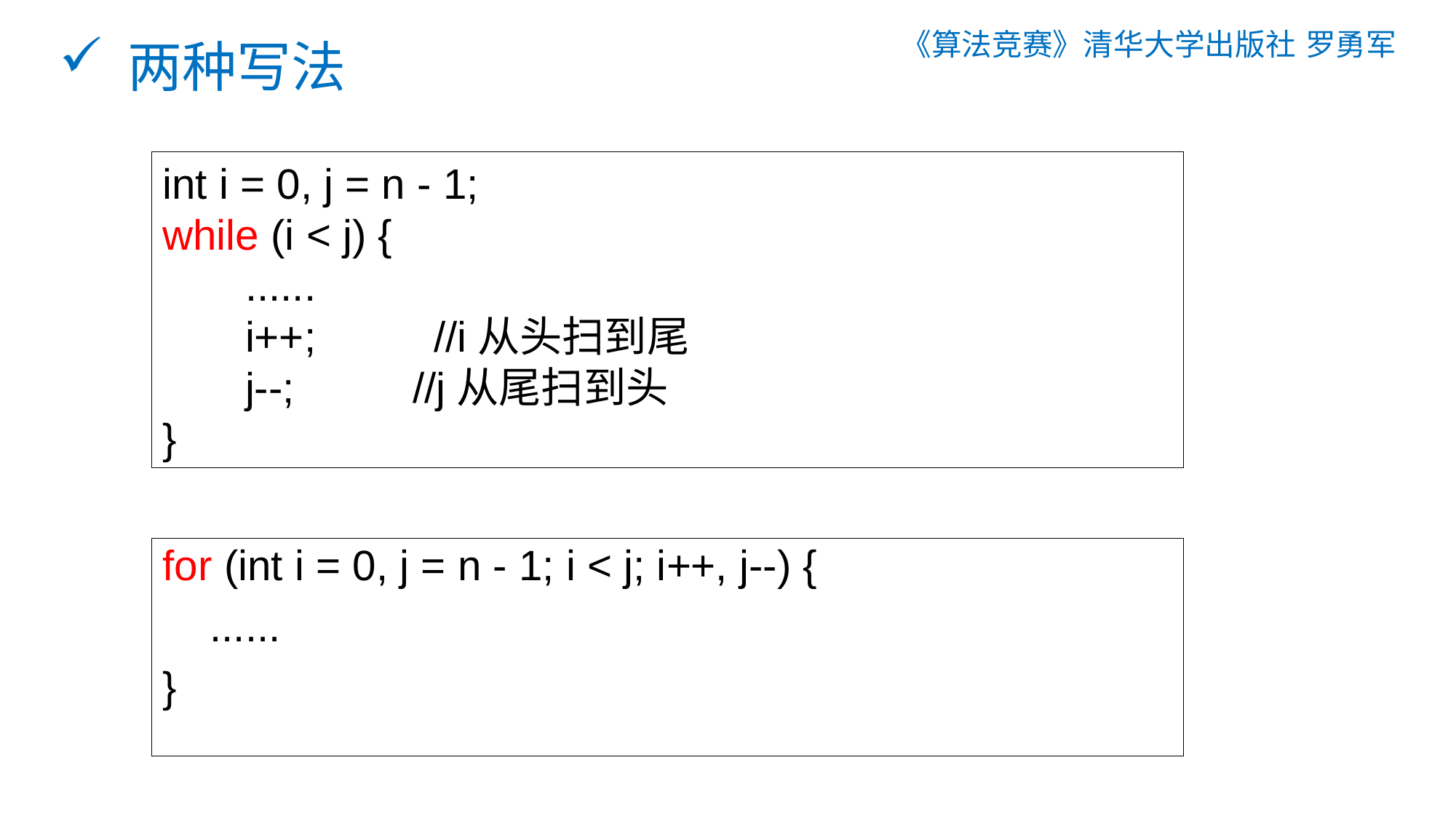

《算法竞赛》清华大学出版社 罗勇军
# 两种写法
int i = 0, j = n - 1;
while (i < j) {
       ......
       i++;          //i从头扫到尾
       j--;          //j从尾扫到头
}
for (int i = 0, j = n - 1; i < j; i++, j--) {
    ......
}